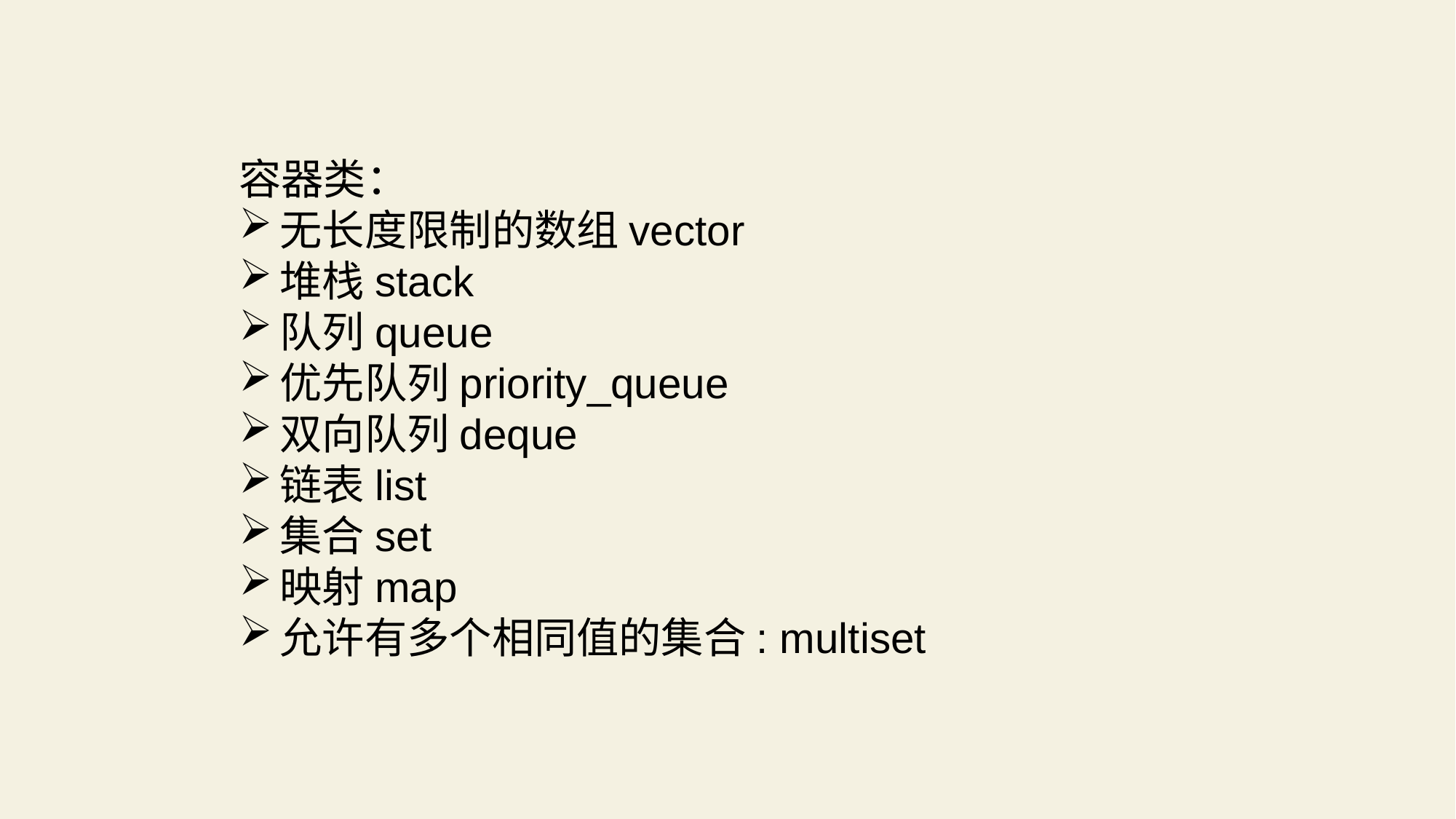

容器类：
无长度限制的数组vector
堆栈stack
队列queue
优先队列priority_queue
双向队列deque
链表list
集合set
映射map
允许有多个相同值的集合: multiset